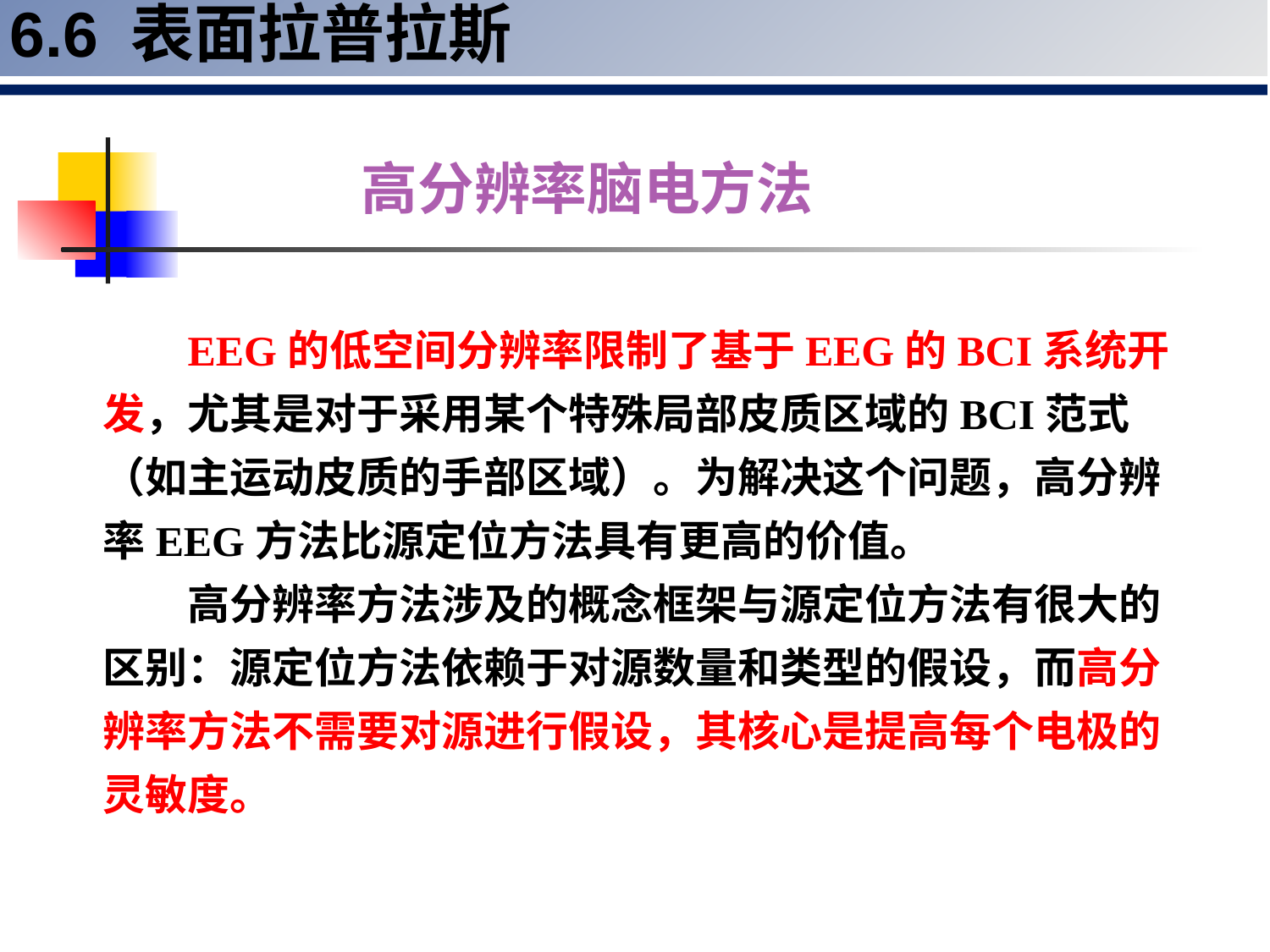

6.6 表面拉普拉斯

高分辨率脑电方法
EEG的低空间分辨率限制了基于EEG的BCI系统开发，尤其是对于采用某个特殊局部皮质区域的BCI范式（如主运动皮质的手部区域）。为解决这个问题，高分辨率EEG方法比源定位方法具有更高的价值。
高分辨率方法涉及的概念框架与源定位方法有很大的区别：源定位方法依赖于对源数量和类型的假设，而高分辨率方法不需要对源进行假设，其核心是提高每个电极的灵敏度。